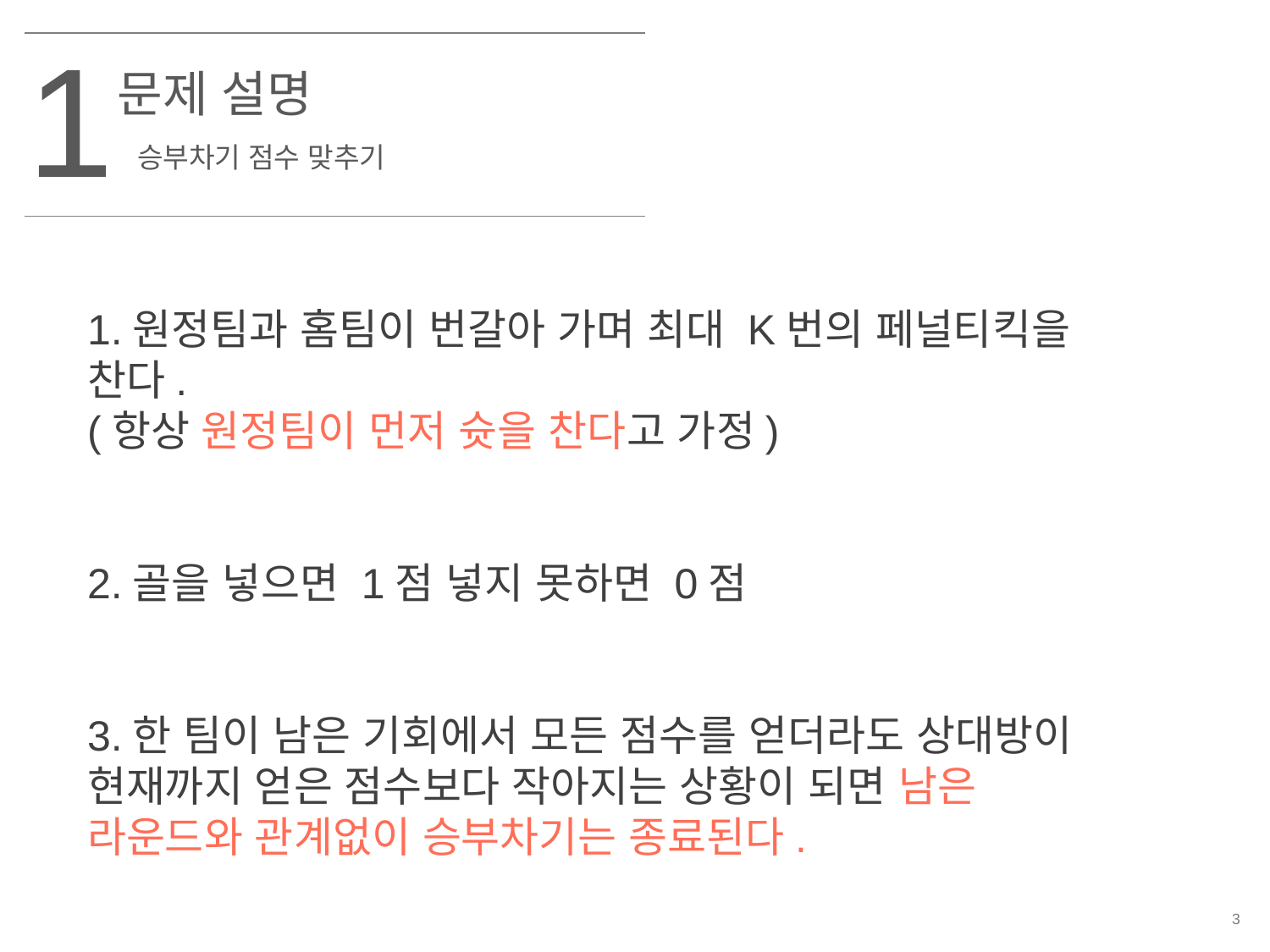

1
문제 설명
승부차기 점수 맞추기
1.원정팀과 홈팀이 번갈아 가며 최대 K번의 페널티킥을 찬다.
(항상 원정팀이 먼저 슛을 찬다고 가정)

2.골을 넣으면 1점 넣지 못하면 0점

3.한 팀이 남은 기회에서 모든 점수를 얻더라도 상대방이 현재까지 얻은 점수보다 작아지는 상황이 되면 남은 라운드와 관계없이 승부차기는 종료된다.